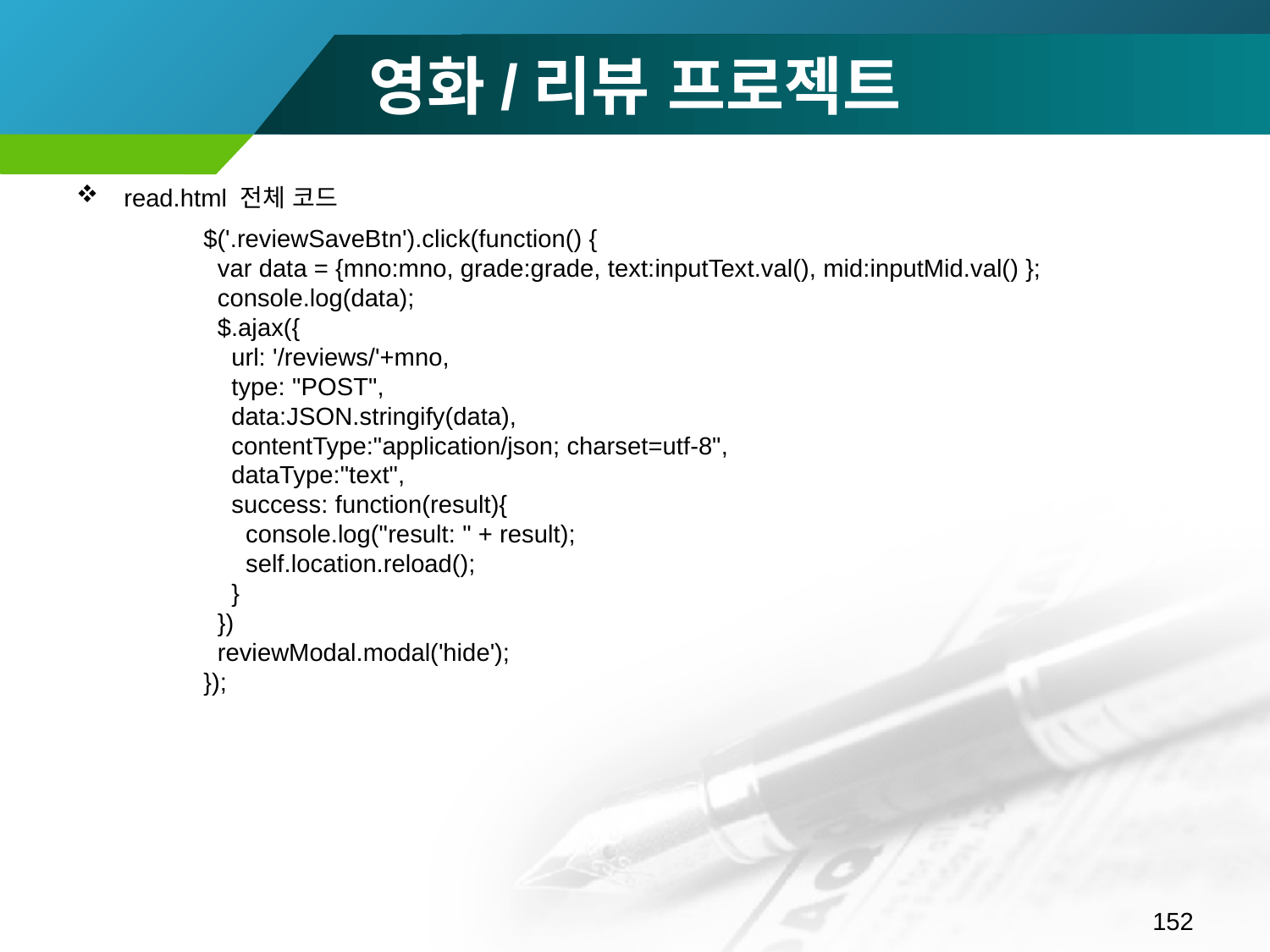

# 영화/리뷰 프로젝트
read.html 전체 코드
        $('.reviewSaveBtn').click(function() {
          var data = {mno:mno, grade:grade, text:inputText.val(), mid:inputMid.val() };
          console.log(data);
          $.ajax({
            url: '/reviews/'+mno,
            type: "POST",
            data:JSON.stringify(data),
            contentType:"application/json; charset=utf-8",
            dataType:"text",
            success: function(result){
              console.log("result: " + result);
              self.location.reload();
            }
          })
          reviewModal.modal('hide');
        });

152